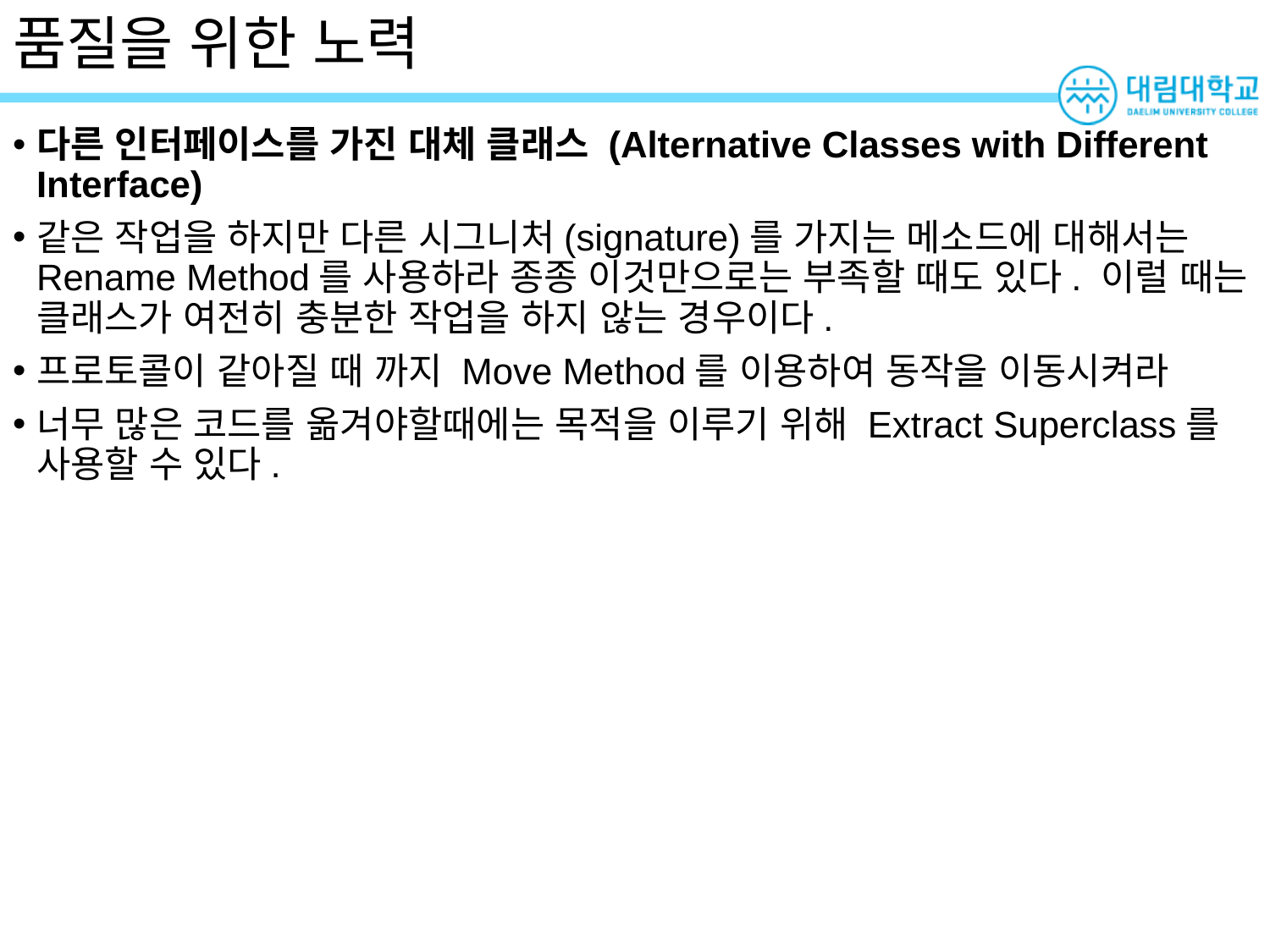

# 품질을 위한 노력
다른 인터페이스를 가진 대체 클래스 (Alternative Classes with Different Interface)
같은 작업을 하지만 다른 시그니처(signature)를 가지는 메소드에 대해서는 Rename Method를 사용하라 종종 이것만으로는 부족할 때도 있다. 이럴 때는 클래스가 여전히 충분한 작업을 하지 않는 경우이다.
프로토콜이 같아질 때 까지 Move Method를 이용하여 동작을 이동시켜라
너무 많은 코드를 옮겨야할때에는 목적을 이루기 위해 Extract Superclass를 사용할 수 있다.